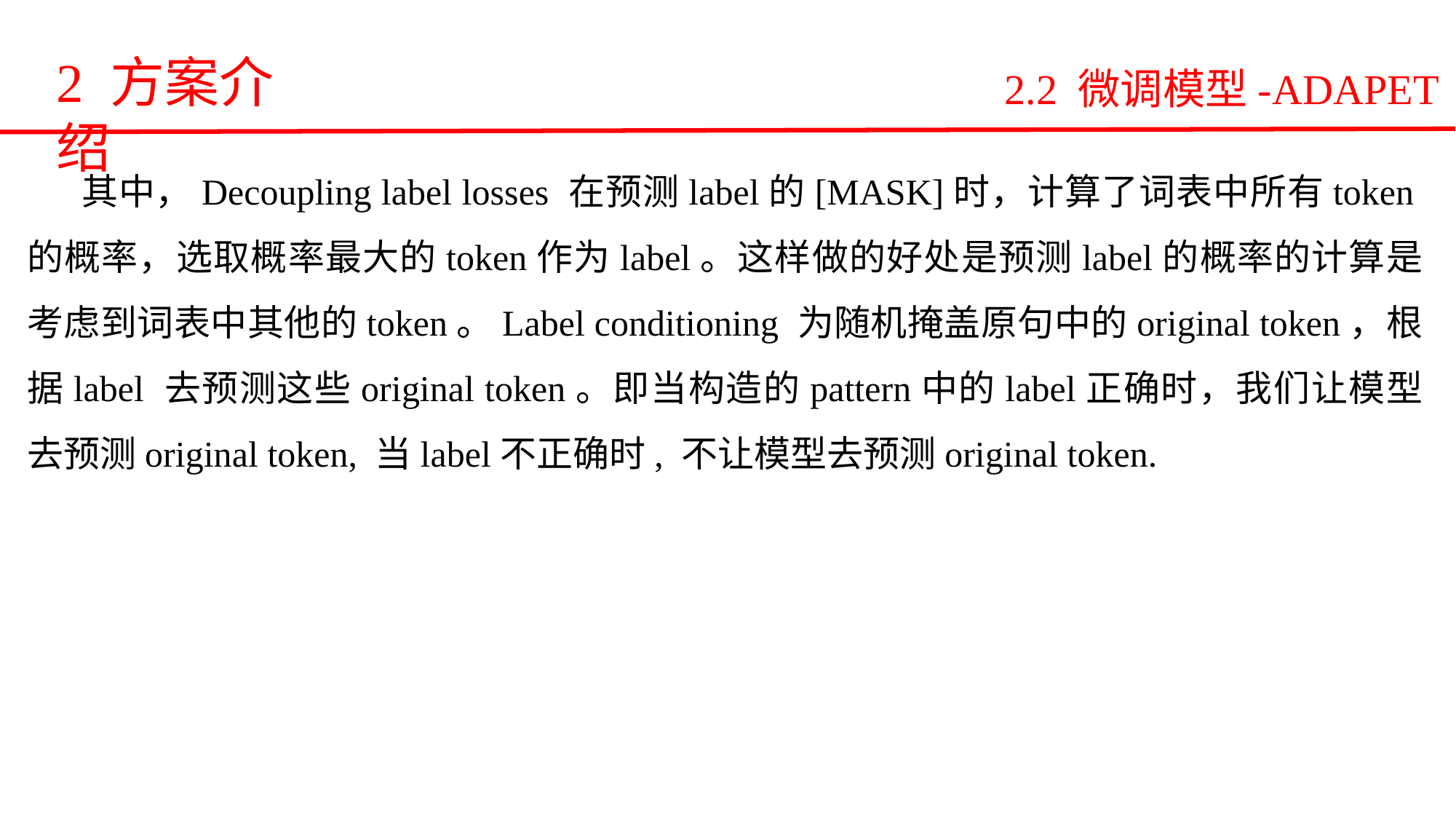

2 方案介绍
2.2 微调模型-ADAPET
其中，Decoupling label losses 在预测label的[MASK]时，计算了词表中所有token的概率，选取概率最大的token作为label。这样做的好处是预测label的概率的计算是考虑到词表中其他的token。Label conditioning 为随机掩盖原句中的original token，根据label 去预测这些original token。即当构造的pattern中的label正确时，我们让模型去预测original token, 当label不正确时, 不让模型去预测original token.